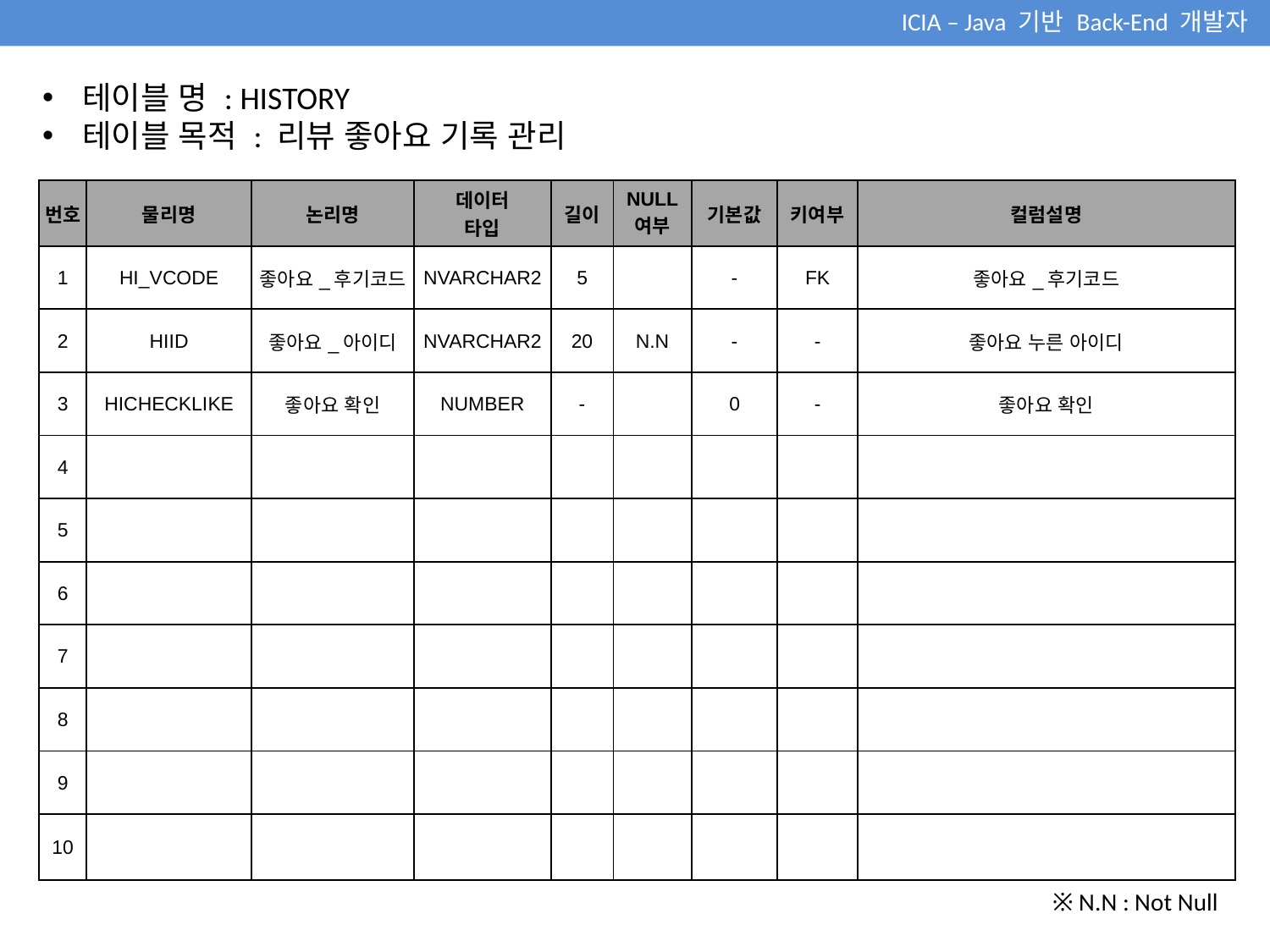

ICIA – Java 기반 Back-End 개발자
테이블 명 : HISTORY
테이블 목적 : 리뷰 좋아요 기록 관리
| 번호 | 물리명 | 논리명 | 데이터 타입 | 길이 | NULL 여부 | 기본값 | 키여부 | 컬럼설명 |
| --- | --- | --- | --- | --- | --- | --- | --- | --- |
| 1 | HI\_VCODE | 좋아요\_후기코드 | NVARCHAR2 | 5 |  | - | FK | 좋아요\_후기코드 |
| 2 | HIID | 좋아요\_아이디 | NVARCHAR2 | 20 | N.N | - | - | 좋아요 누른 아이디 |
| 3 | HICHECKLIKE | 좋아요 확인 | NUMBER | - |  | 0 | - | 좋아요 확인 |
| 4 |  |  |  |  |  |  |  |  |
| 5 |  |  |  |  |  |  |  |  |
| 6 |  |  |  |  |  |  |  |  |
| 7 |  |  |  |  |  |  |  |  |
| 8 |  |  |  |  |  |  |  |  |
| 9 |  |  |  |  |  |  |  |  |
| 10 |  |  |  |  |  |  |  |  |
※ N.N : Not Null